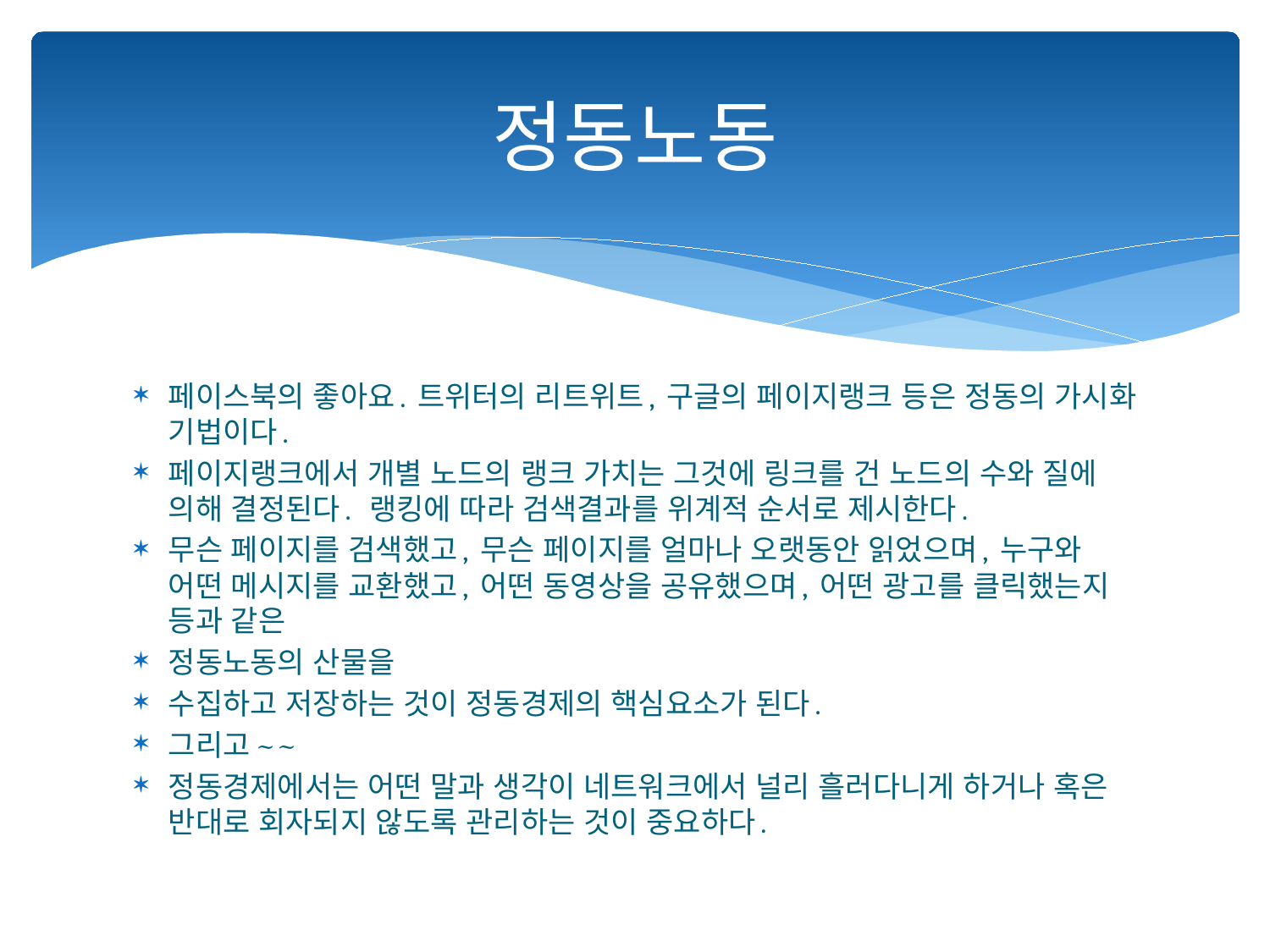

# 정동노동
페이스북의 좋아요. 트위터의 리트위트, 구글의 페이지랭크 등은 정동의 가시화 기법이다.
페이지랭크에서 개별 노드의 랭크 가치는 그것에 링크를 건 노드의 수와 질에 의해 결정된다.  랭킹에 따라 검색결과를 위계적 순서로 제시한다.
무슨 페이지를 검색했고, 무슨 페이지를 얼마나 오랫동안 읽었으며, 누구와 어떤 메시지를 교환했고, 어떤 동영상을 공유했으며, 어떤 광고를 클릭했는지 등과 같은
정동노동의 산물을
수집하고 저장하는 것이 정동경제의 핵심요소가 된다.
그리고~~
정동경제에서는 어떤 말과 생각이 네트워크에서 널리 흘러다니게 하거나 혹은 반대로 회자되지 않도록 관리하는 것이 중요하다.